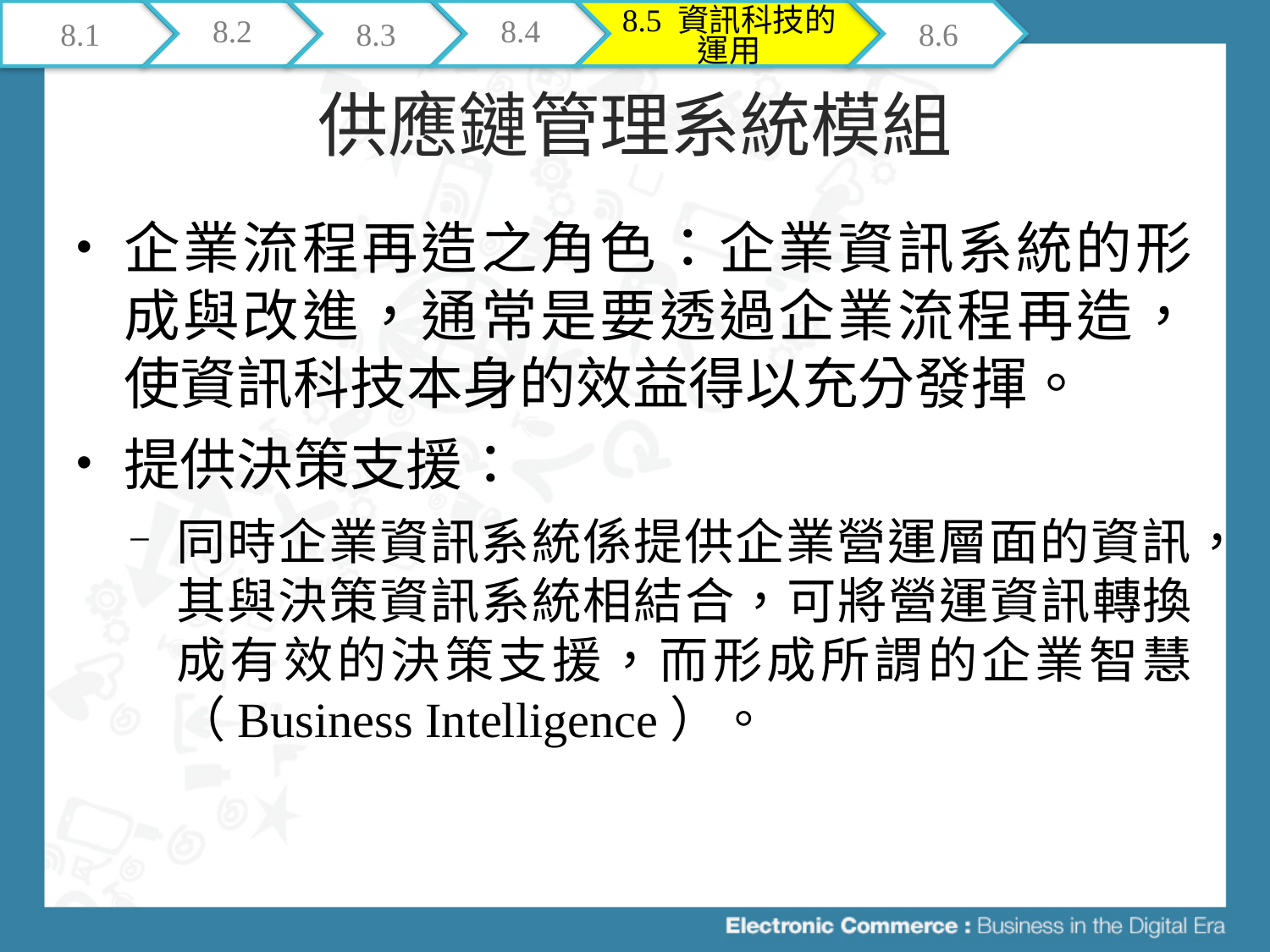

8.1
8.2
8.3
8.4
8.5 資訊科技的運用
8.6
# 供應鏈管理系統模組
企業流程再造之角色：企業資訊系統的形成與改進，通常是要透過企業流程再造，使資訊科技本身的效益得以充分發揮。
提供決策支援：
同時企業資訊系統係提供企業營運層面的資訊，其與決策資訊系統相結合，可將營運資訊轉換成有效的決策支援，而形成所謂的企業智慧 （Business Intelligence）。